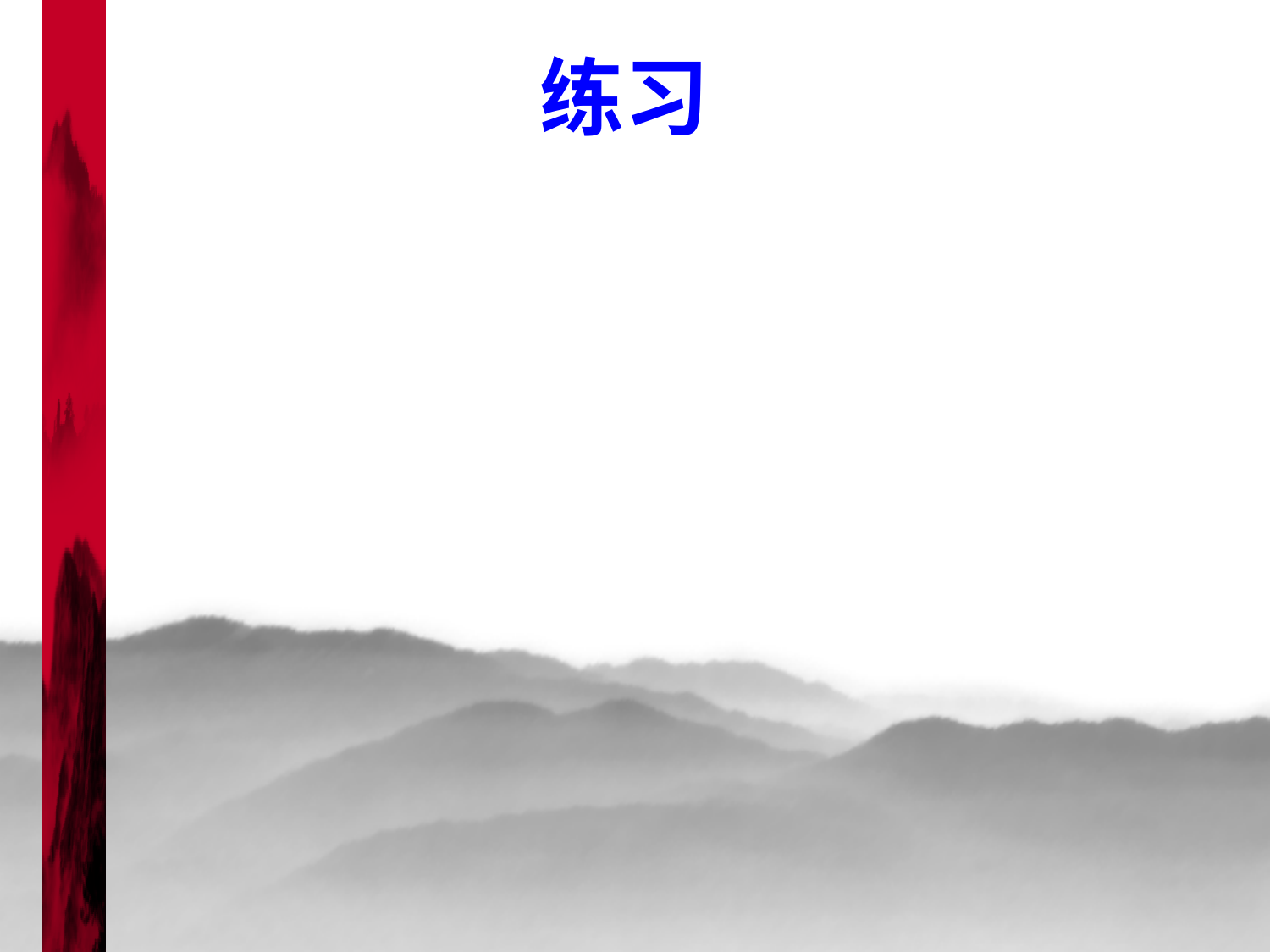

# 练习
队列通常采用两种存储结构是(      )。
  A．顺序存储结构和链表存储结构
        B．散列方式和索引方式
  C．链表存储结构和数组
        D．线性存储结构和非线性存储结构